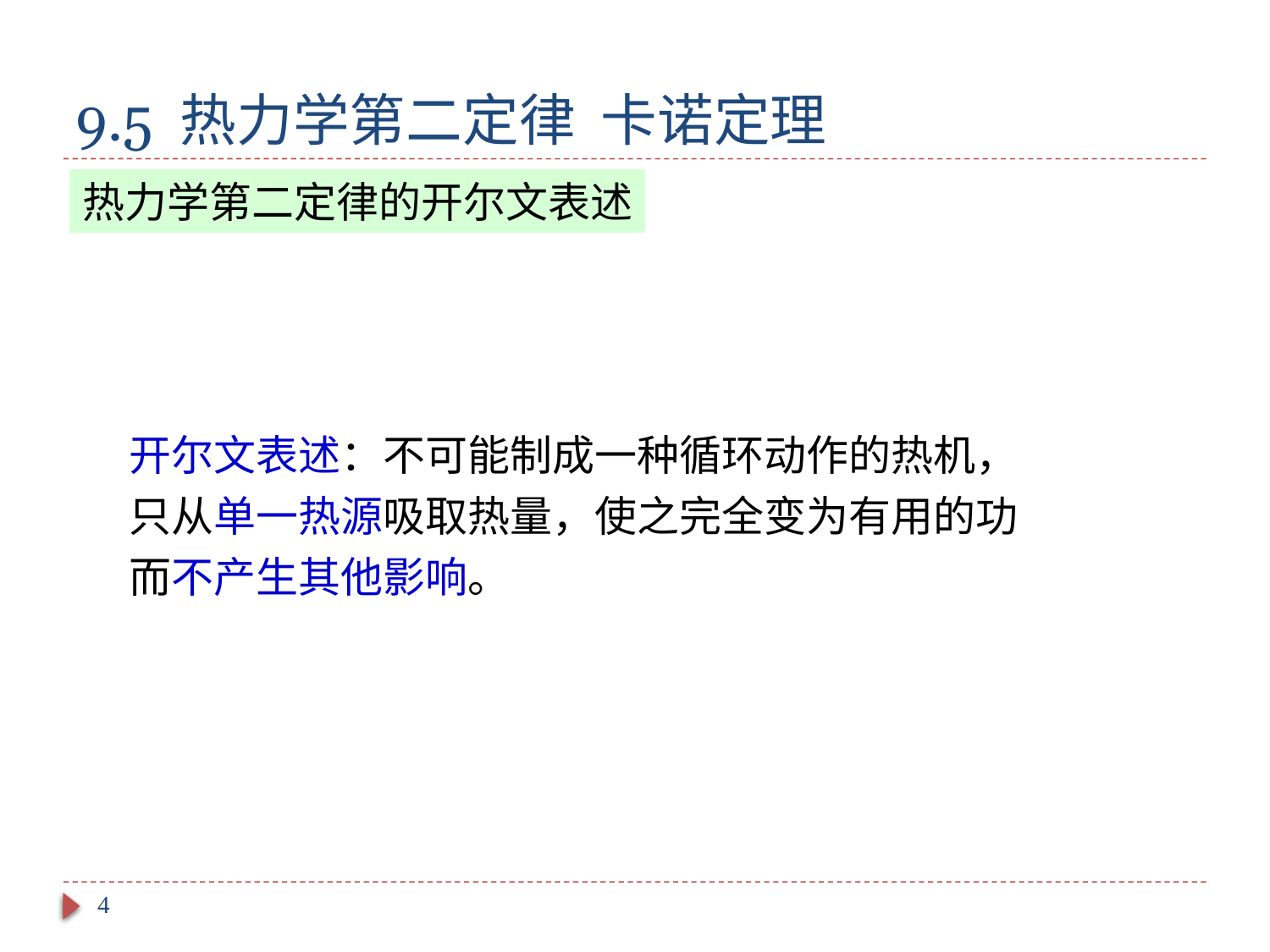

# 9.5 热力学第二定律  卡诺定理
热力学第二定律的开尔文表述
开尔文表述：不可能制成一种循环动作的热机，只从单一热源吸取热量，使之完全变为有用的功而不产生其他影响。
4